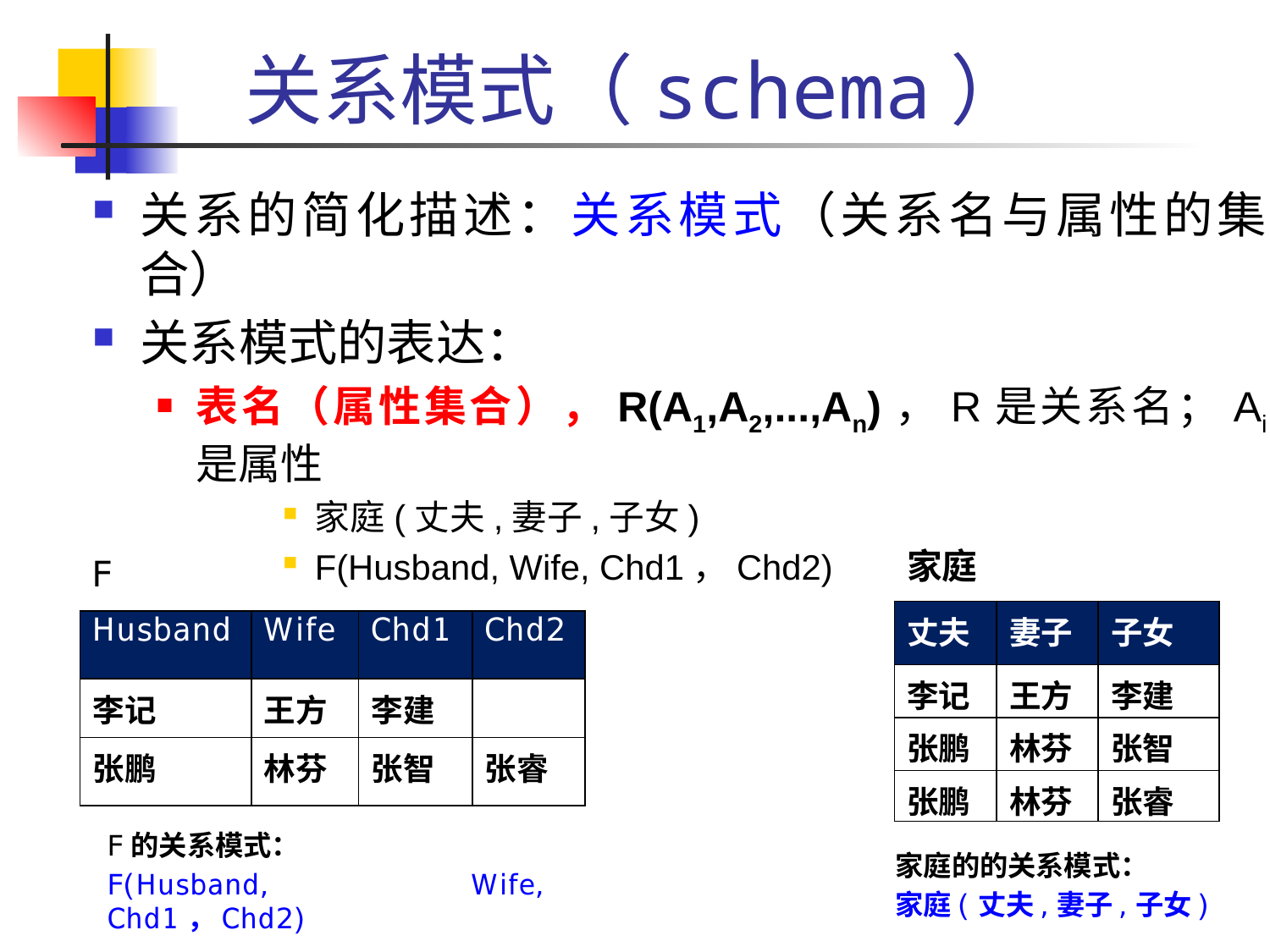

# 关系模式（schema）
关系的简化描述：关系模式（关系名与属性的集合）
关系模式的表达：
表名（属性集合），R(A1,A2,...,An)，R是关系名；Ai 是属性
家庭(丈夫,妻子,子女)
F(Husband, Wife, Chd1，Chd2)

家庭
| 丈夫 | 妻子 | 子女 |
| --- | --- | --- |
| 李记 | 王方 | 李建 |
| 张鹏 | 林芬 | 张智 |
| 张鹏 | 林芬 | 张睿 |
家庭的的关系模式：
家庭(丈夫,妻子,子女)
F
| Husband | Wife | Chd1 | Chd2 |
| --- | --- | --- | --- |
| 李记 | 王方 | 李建 |  |
| 张鹏 | 林芬 | 张智 | 张睿 |
F的关系模式：
F(Husband, Wife, Chd1，Chd2)